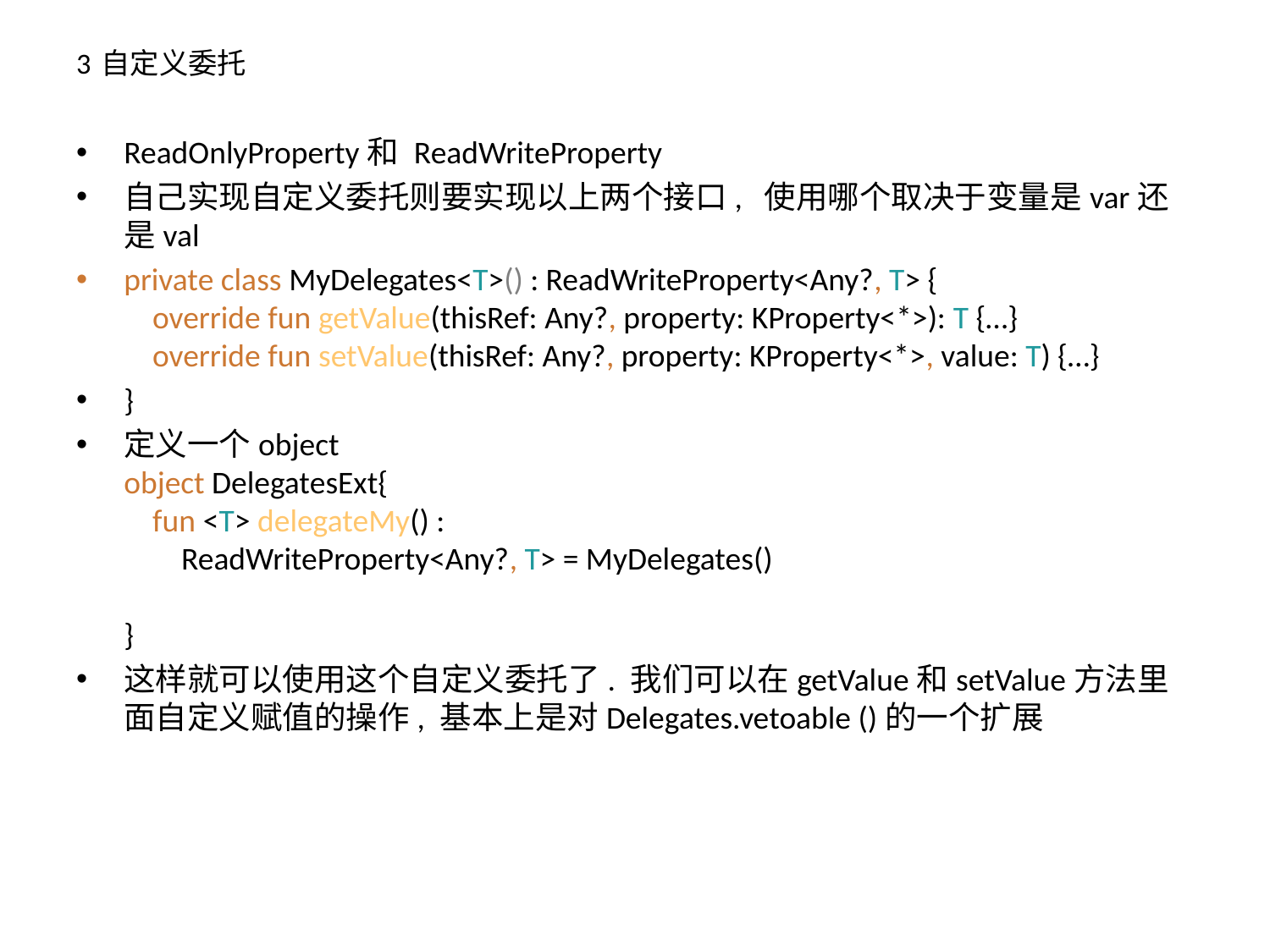

# 3 自定义委托
ReadOnlyProperty和 ReadWriteProperty
自己实现自定义委托则要实现以上两个接口,  使用哪个取决于变量是var还是val
private class MyDelegates<T>() : ReadWriteProperty<Any?, T> {
    override fun getValue(thisRef: Any?, property: KProperty<*>): T {…}
    override fun setValue(thisRef: Any?, property: KProperty<*>, value: T) {…}
}
定义一个object
object DelegatesExt{
    fun <T> delegateMy() :
        ReadWriteProperty<Any?, T> = MyDelegates()
}
这样就可以使用这个自定义委托了. 我们可以在getValue和setValue方法里面自定义赋值的操作, 基本上是对Delegates.vetoable ()的一个扩展